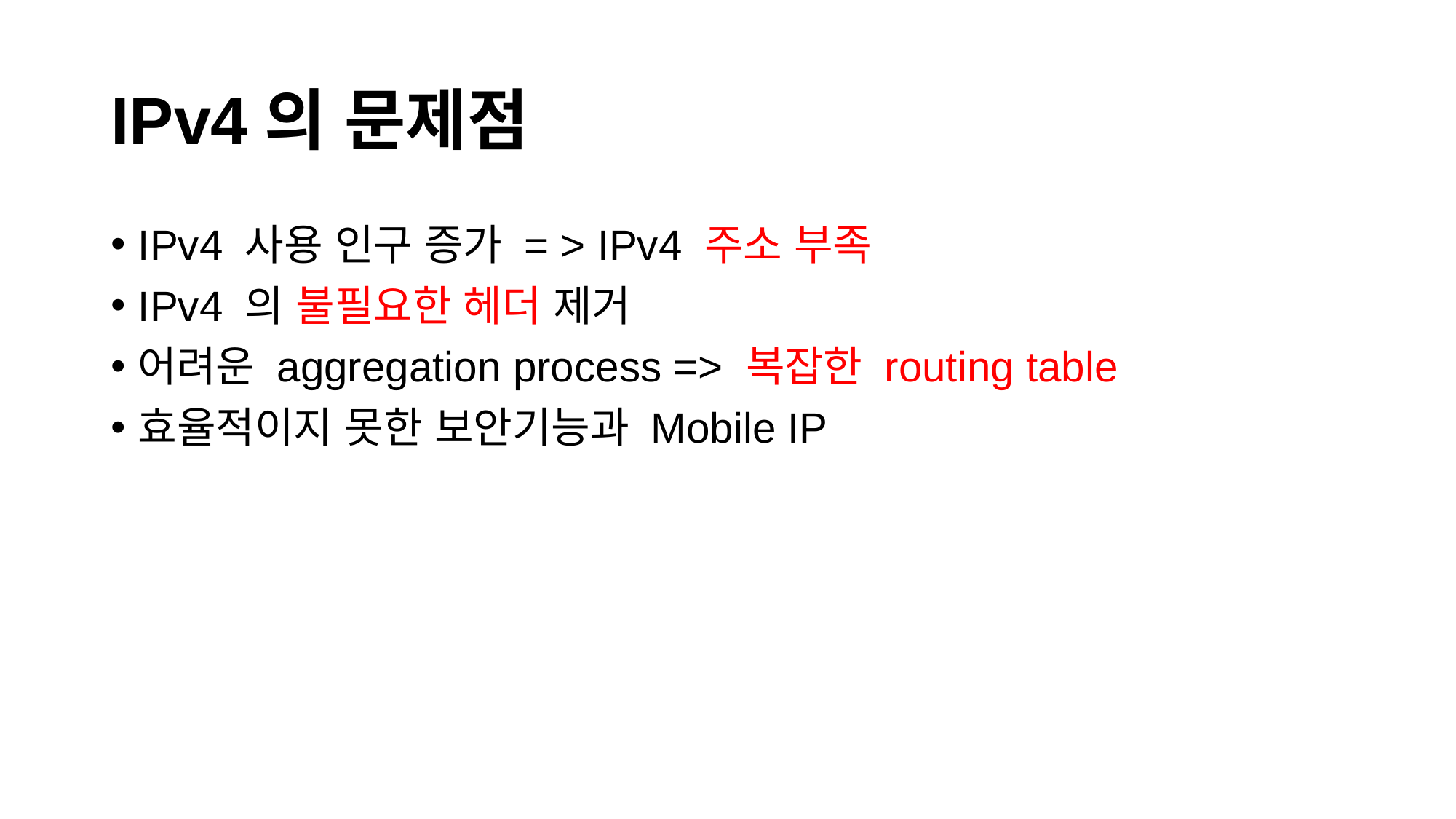

# IPv4의 문제점
IPv4 사용 인구 증가 = > IPv4 주소 부족
IPv4 의 불필요한 헤더 제거
어려운 aggregation process => 복잡한 routing table
효율적이지 못한 보안기능과 Mobile IP